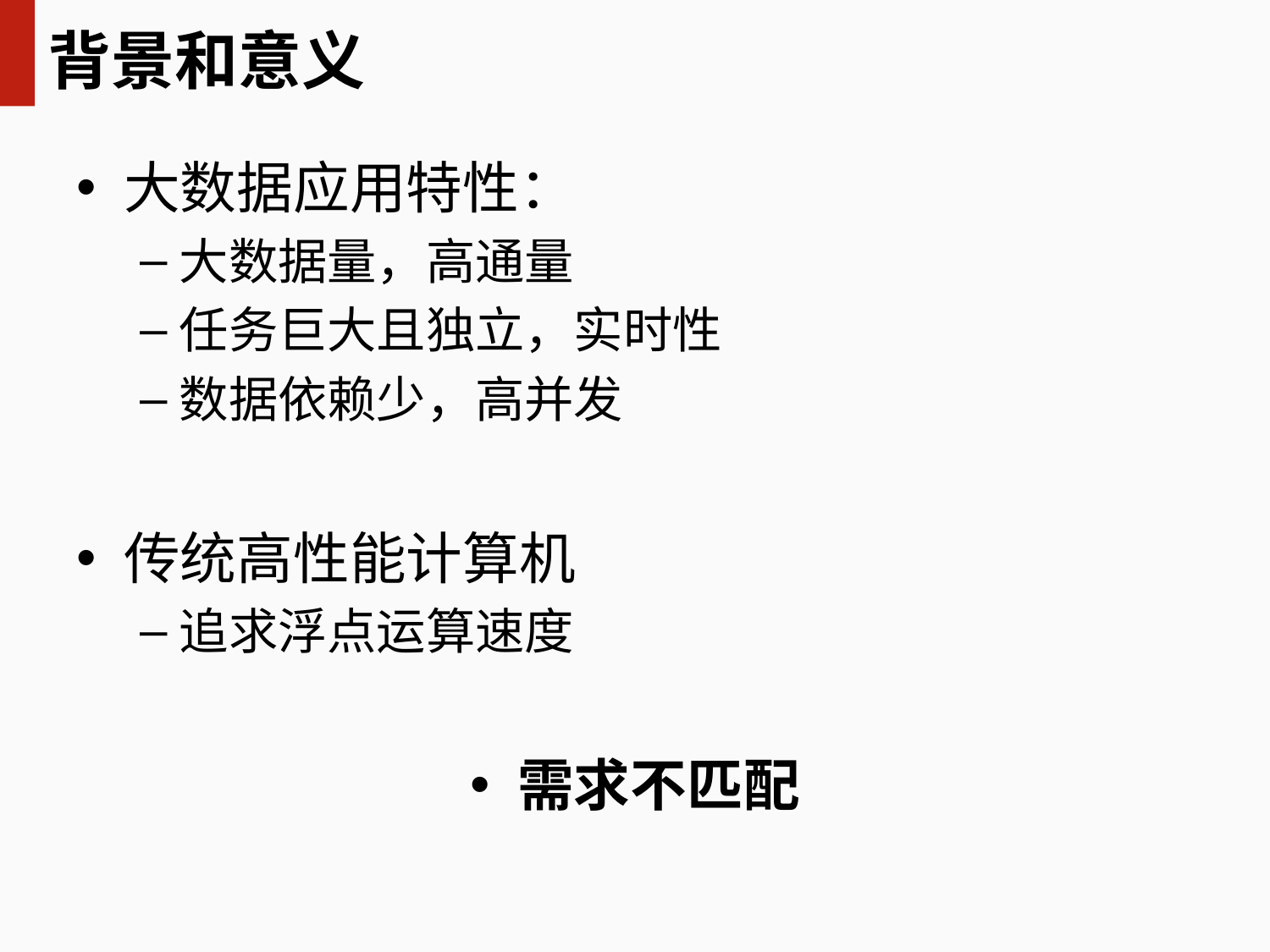

# 背景和意义
大数据应用特性：
大数据量，高通量
任务巨大且独立，实时性
数据依赖少，高并发

传统高性能计算机
追求浮点运算速度

需求不匹配